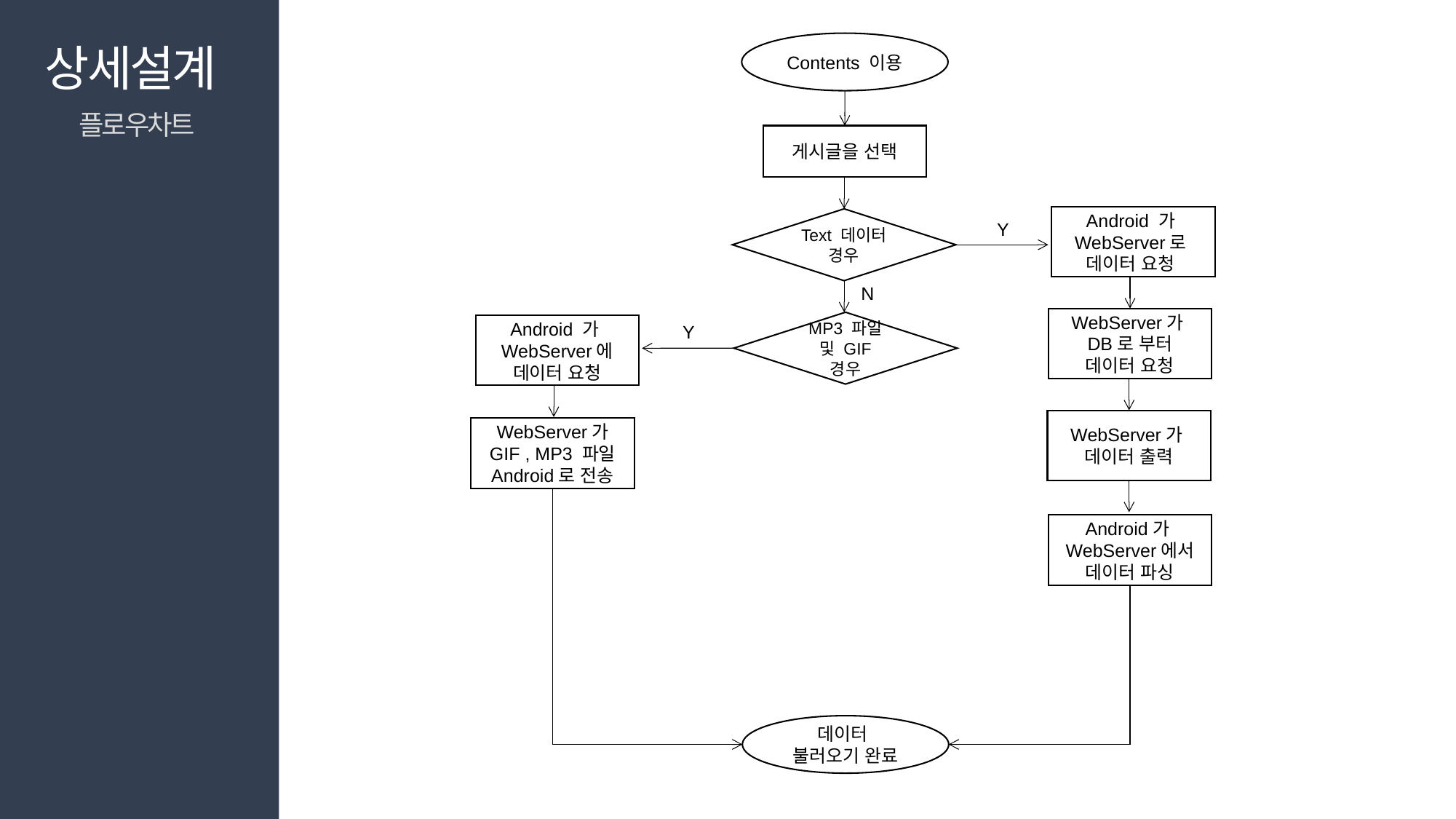

상세설계
Contents 이용
플로우차트
게시글을 선택
Android 가
WebServer로
데이터 요청
Text 데이터
경우
Y
N
WebServer가
DB로 부터
데이터 요청
MP3 파일 및 GIF 경우
Android 가
WebServer에
데이터 요청
Y
WebServer가
데이터 출력
WebServer가
GIF , MP3 파일
Android로 전송
Android가
WebServer에서
데이터 파싱
데이터
불러오기 완료